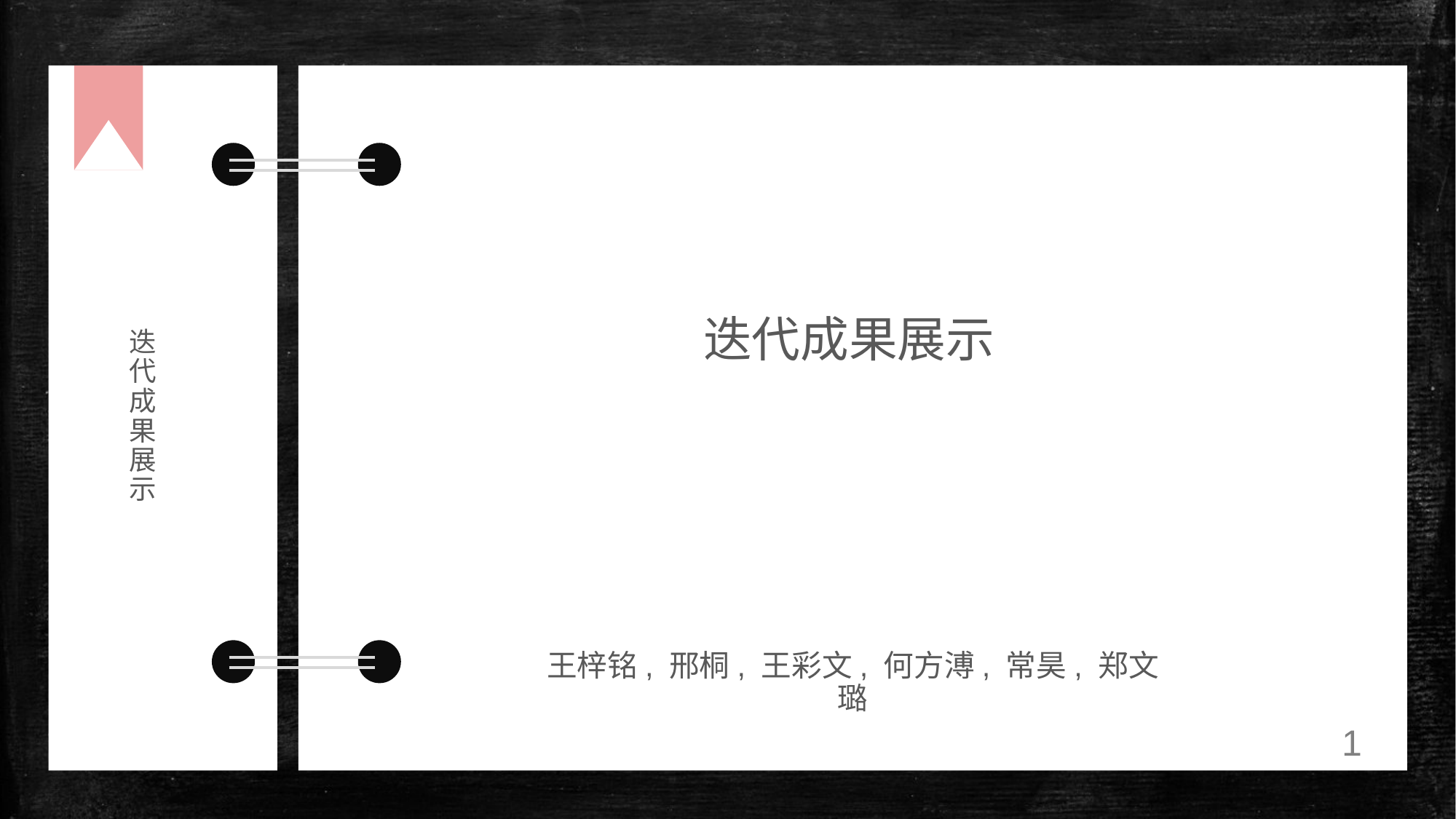

迭代成果展示
迭代成果展示

王梓铭, 邢桐, 王彩文, 何方溥, 常昊, 郑文璐
1